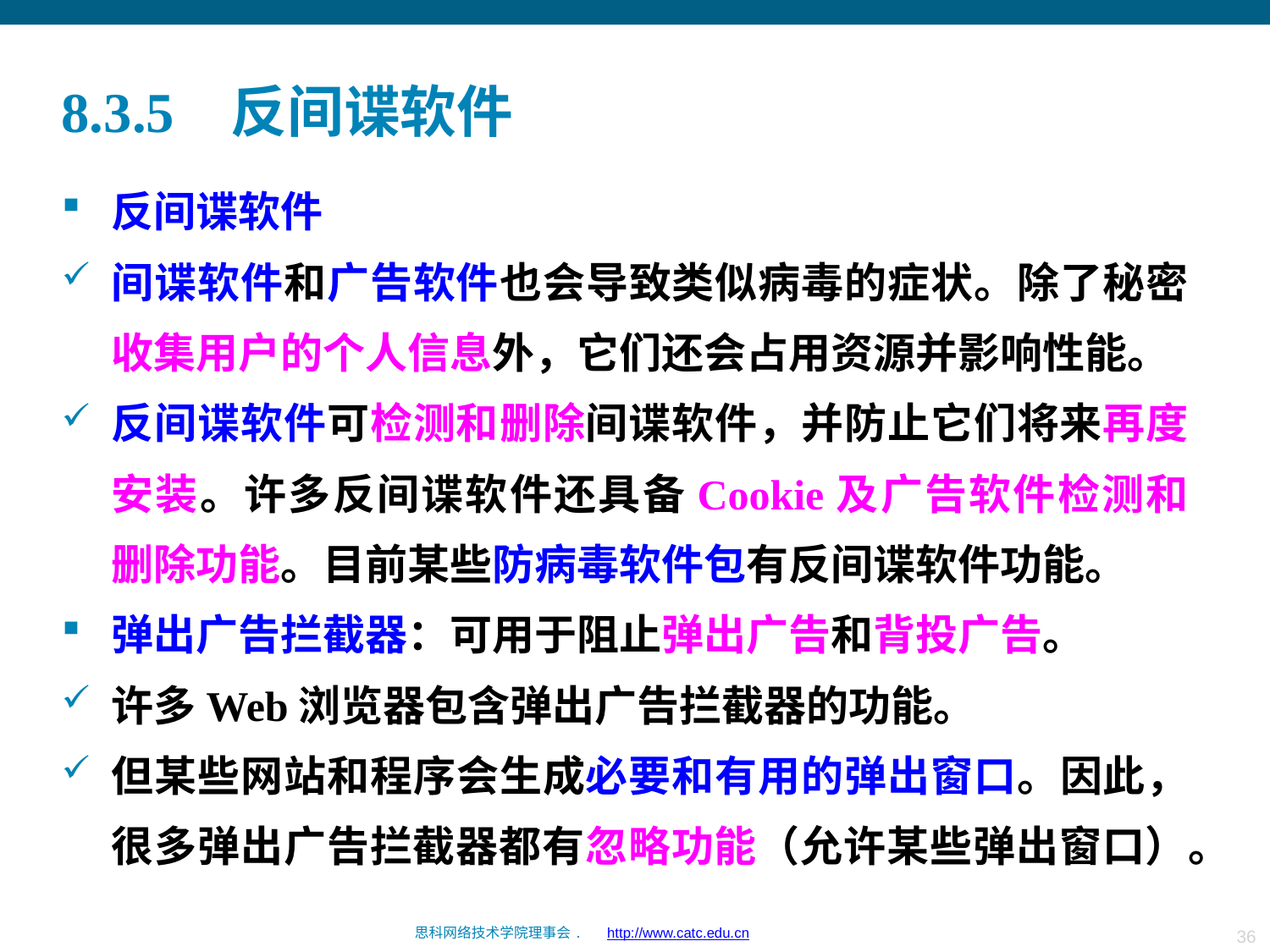

# 8.3.5   反间谍软件
反间谍软件
间谍软件和广告软件也会导致类似病毒的症状。除了秘密收集用户的个人信息外，它们还会占用资源并影响性能。
反间谍软件可检测和删除间谍软件，并防止它们将来再度安装。许多反间谍软件还具备Cookie及广告软件检测和删除功能。目前某些防病毒软件包有反间谍软件功能。
弹出广告拦截器：可用于阻止弹出广告和背投广告。
许多Web浏览器包含弹出广告拦截器的功能。
但某些网站和程序会生成必要和有用的弹出窗口。因此，很多弹出广告拦截器都有忽略功能（允许某些弹出窗口）。